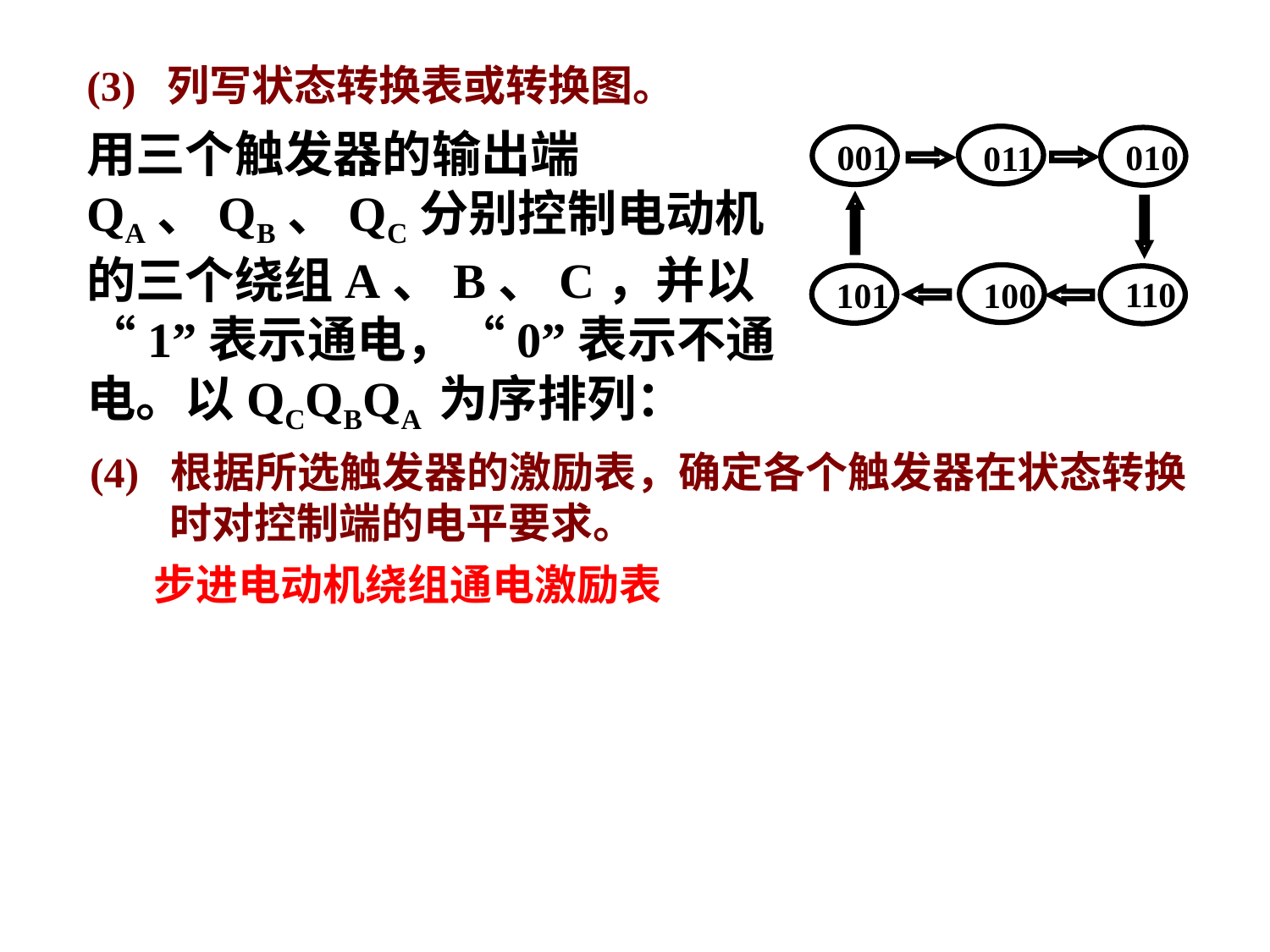

(3)  列写状态转换表或转换图。
用三个触发器的输出端QA、QB、QC分别控制电动机的三个绕组A、B、C，并以“1”表示通电，“0”表示不通电。以QCQBQA 为序排列：

001
010
011

110
101
100

(4)  根据所选触发器的激励表，确定各个触发器在状态转换时对控制端的电平要求。
步进电动机绕组通电激励表